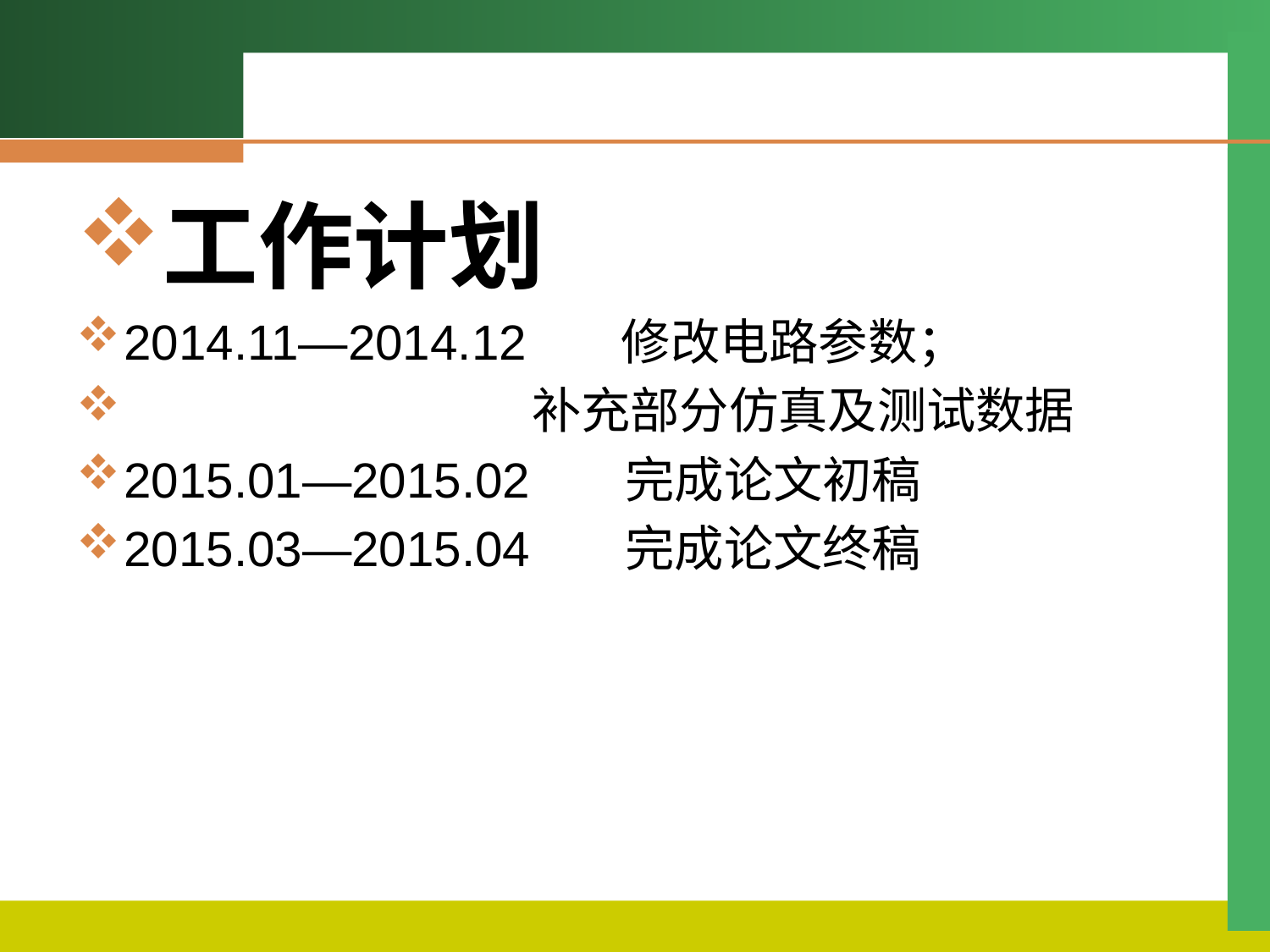

#
工作计划
2014.11—2014.12      修改电路参数；
                                    补充部分仿真及测试数据
2015.01—2015.02      完成论文初稿
2015.03—2015.04      完成论文终稿